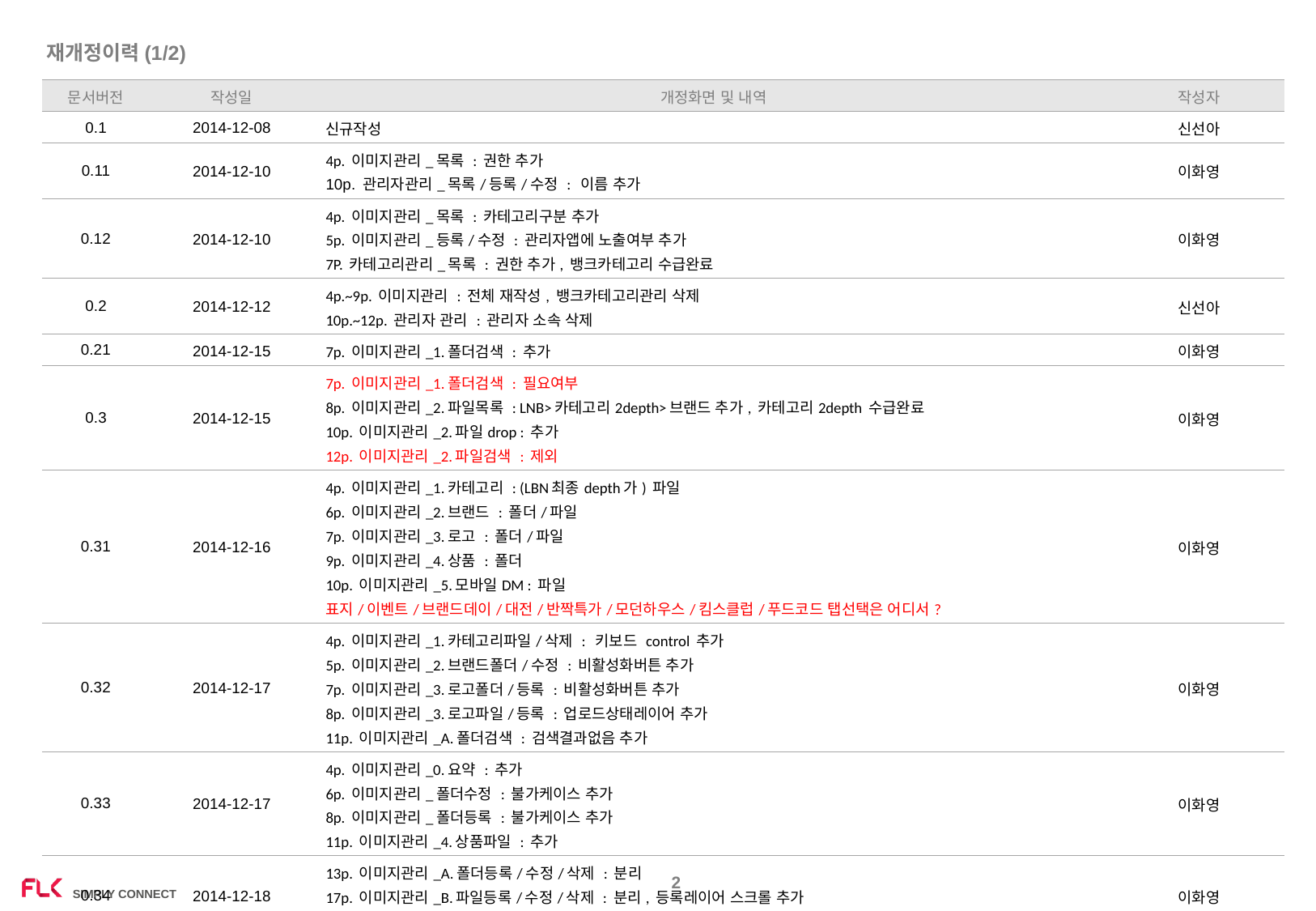

# 재개정이력(1/2)
| 문서버전 | 작성일 | 개정화면 및 내역 | 작성자 |
| --- | --- | --- | --- |
| 0.1 | 2014-12-08 | 신규작성 | 신선아 |
| 0.11 | 2014-12-10 | 4p. 이미지관리\_목록 : 권한 추가 10p. 관리자관리\_목록/등록/수정 : 이름 추가 | 이화영 |
| 0.12 | 2014-12-10 | 4p. 이미지관리\_목록 : 카테고리구분 추가 5p. 이미지관리\_등록/수정 : 관리자앱에 노출여부 추가 7P. 카테고리관리\_목록 : 권한 추가, 뱅크카테고리 수급완료 | 이화영 |
| 0.2 | 2014-12-12 | 4p.~9p. 이미지관리 : 전체 재작성, 뱅크카테고리관리 삭제 10p.~12p. 관리자 관리 : 관리자 소속 삭제 | 신선아 |
| 0.21 | 2014-12-15 | 7p. 이미지관리\_1.폴더검색 : 추가 | 이화영 |
| 0.3 | 2014-12-15 | 7p. 이미지관리\_1.폴더검색 : 필요여부 8p. 이미지관리\_2.파일목록 : LNB>카테고리2depth>브랜드 추가, 카테고리2depth 수급완료 10p. 이미지관리\_2.파일drop : 추가 12p. 이미지관리\_2.파일검색 : 제외 | 이화영 |
| 0.31 | 2014-12-16 | 4p. 이미지관리\_1.카테고리 : (LBN최종depth가) 파일 6p. 이미지관리\_2.브랜드 : 폴더/파일 7p. 이미지관리\_3.로고 : 폴더/파일 9p. 이미지관리\_4.상품 : 폴더 10p. 이미지관리\_5.모바일DM : 파일 표지/이벤트/브랜드데이/대전/반짝특가/모던하우스/킴스클럽/푸드코드 탭선택은 어디서? | 이화영 |
| 0.32 | 2014-12-17 | 4p. 이미지관리\_1.카테고리파일/삭제 : 키보드 control 추가 5p. 이미지관리\_2.브랜드폴더/수정 : 비활성화버튼 추가 7p. 이미지관리\_3.로고폴더/등록 : 비활성화버튼 추가 8p. 이미지관리\_3.로고파일/등록 : 업로드상태레이어 추가 11p. 이미지관리\_A.폴더검색 : 검색결과없음 추가 | 이화영 |
| 0.33 | 2014-12-17 | 4p. 이미지관리\_0.요약 : 추가 6p. 이미지관리\_폴더수정 : 불가케이스 추가 8p. 이미지관리\_폴더등록 : 불가케이스 추가 11p. 이미지관리\_4.상품파일 : 추가 | 이화영 |
| 0.34 | 2014-12-18 | 13p. 이미지관리\_A.폴더등록/수정/삭제 : 분리 17p. 이미지관리\_B.파일등록/수정/삭제 : 분리, 등록레이어 스크롤 추가 21p. 이미지관리\_C.카테고리등록/수정/삭제 : 추가 | 이화영 |
| 0.35 | 2014-12-19 | 5p. 이미지관리\_1.카테고리파일 : 페이징 제외 | 개발PL |